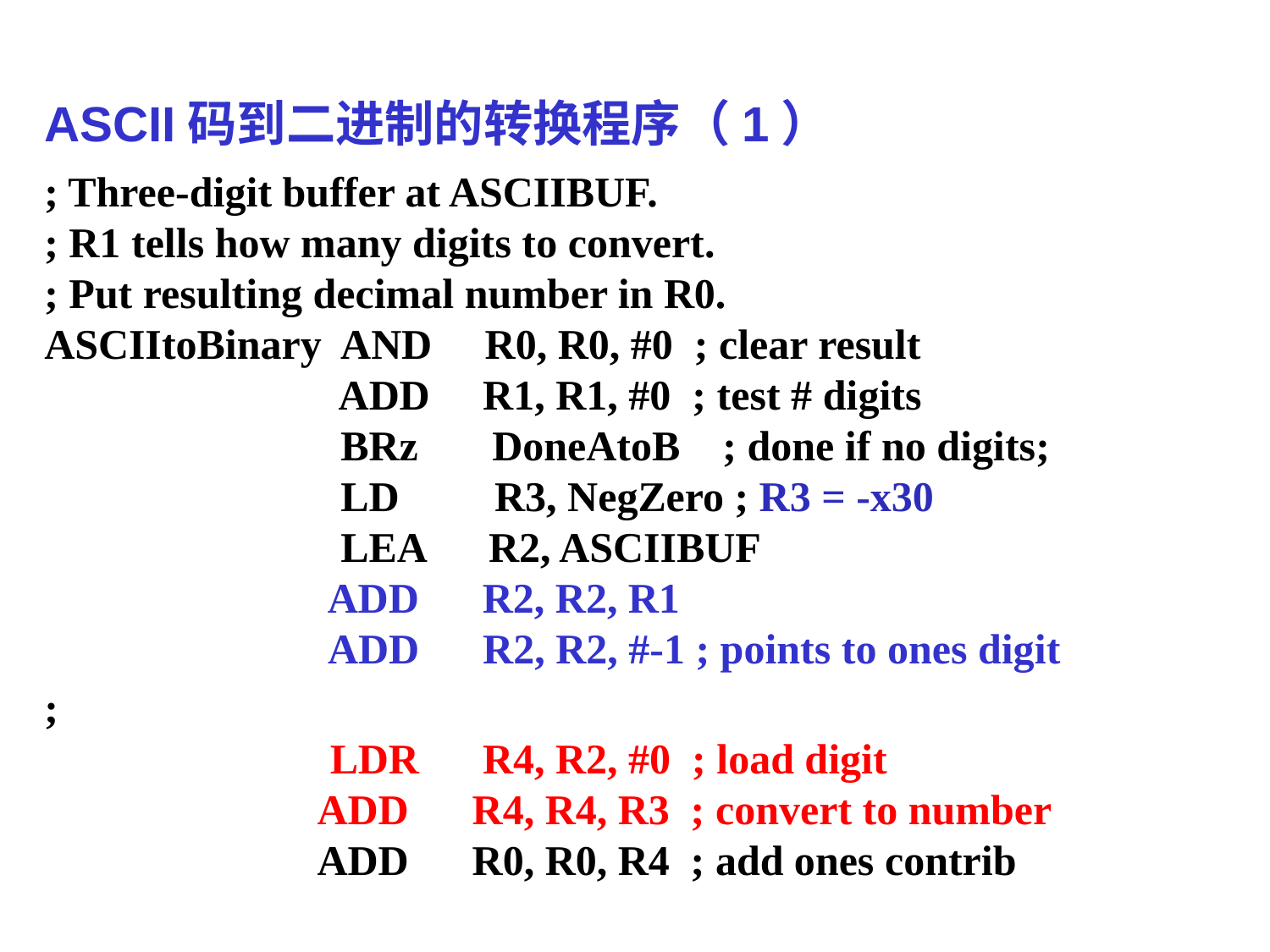

# ASCII码到二进制的转换程序（1）
; Three-digit buffer at ASCIIBUF.
; R1 tells how many digits to convert.
; Put resulting decimal number in R0.
ASCIItoBinary  AND     R0, R0, #0  ; clear result
                            ADD     R1, R1, #0  ; test # digits
                            BRz       DoneAtoB    ; done if no digits;
                            LD         R3, NegZero ; R3 = -x30
                            LEA      R2, ASCIIBUF
                           ADD      R2, R2, R1
                           ADD      R2, R2, #-1 ; points to ones digit
;
                           LDR      R4, R2, #0  ; load digit
                          ADD      R4, R4, R3  ; convert to number
                          ADD      R0, R0, R4  ; add ones contrib